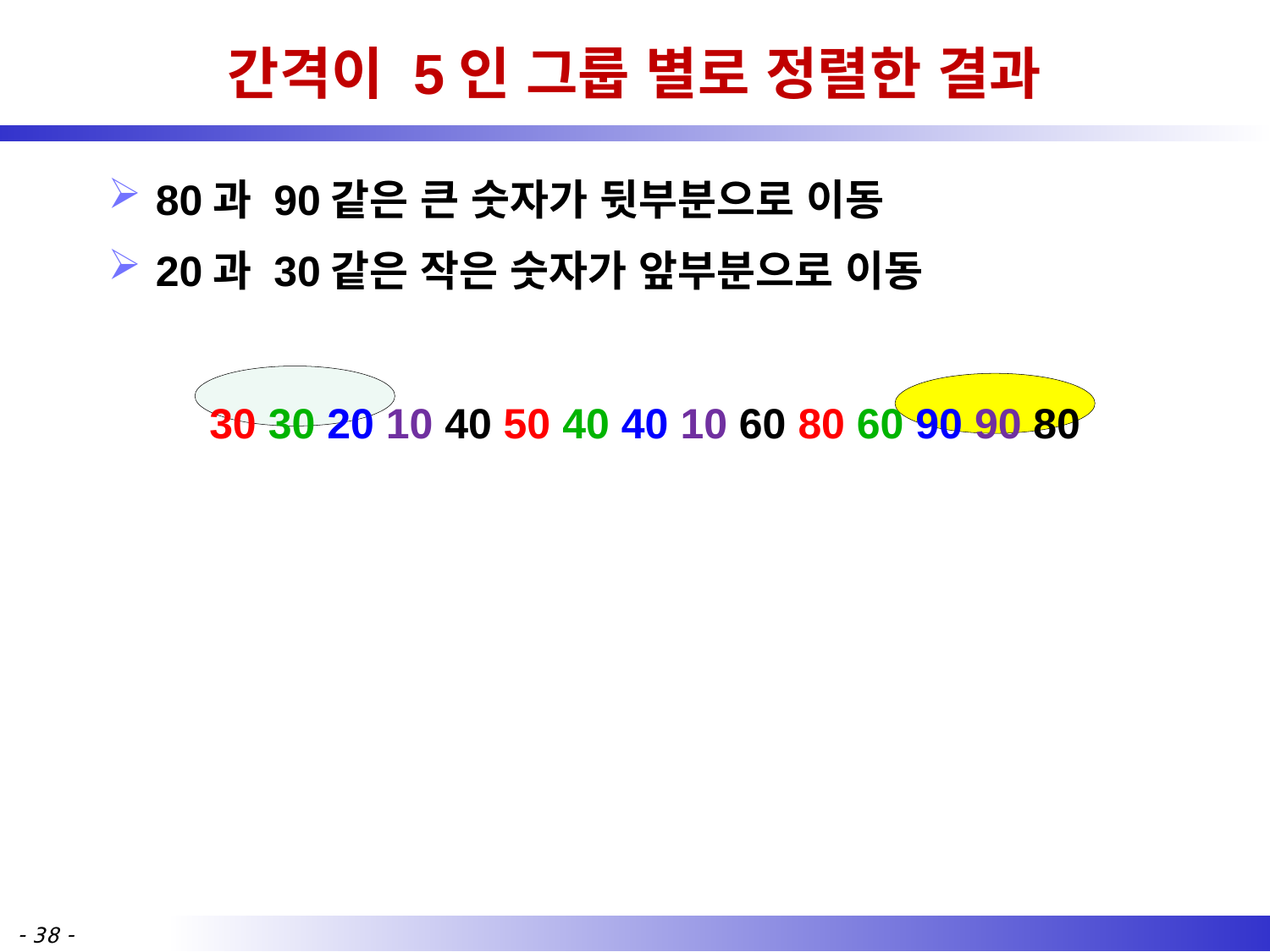

# 간격이 5인 그룹 별로 정렬한 결과
80과 90같은 큰 숫자가 뒷부분으로 이동
20과 30같은 작은 숫자가 앞부분으로 이동

 30 30 20 10 40 50 40 40 10 60 80 60 90 90 80

- 38 -